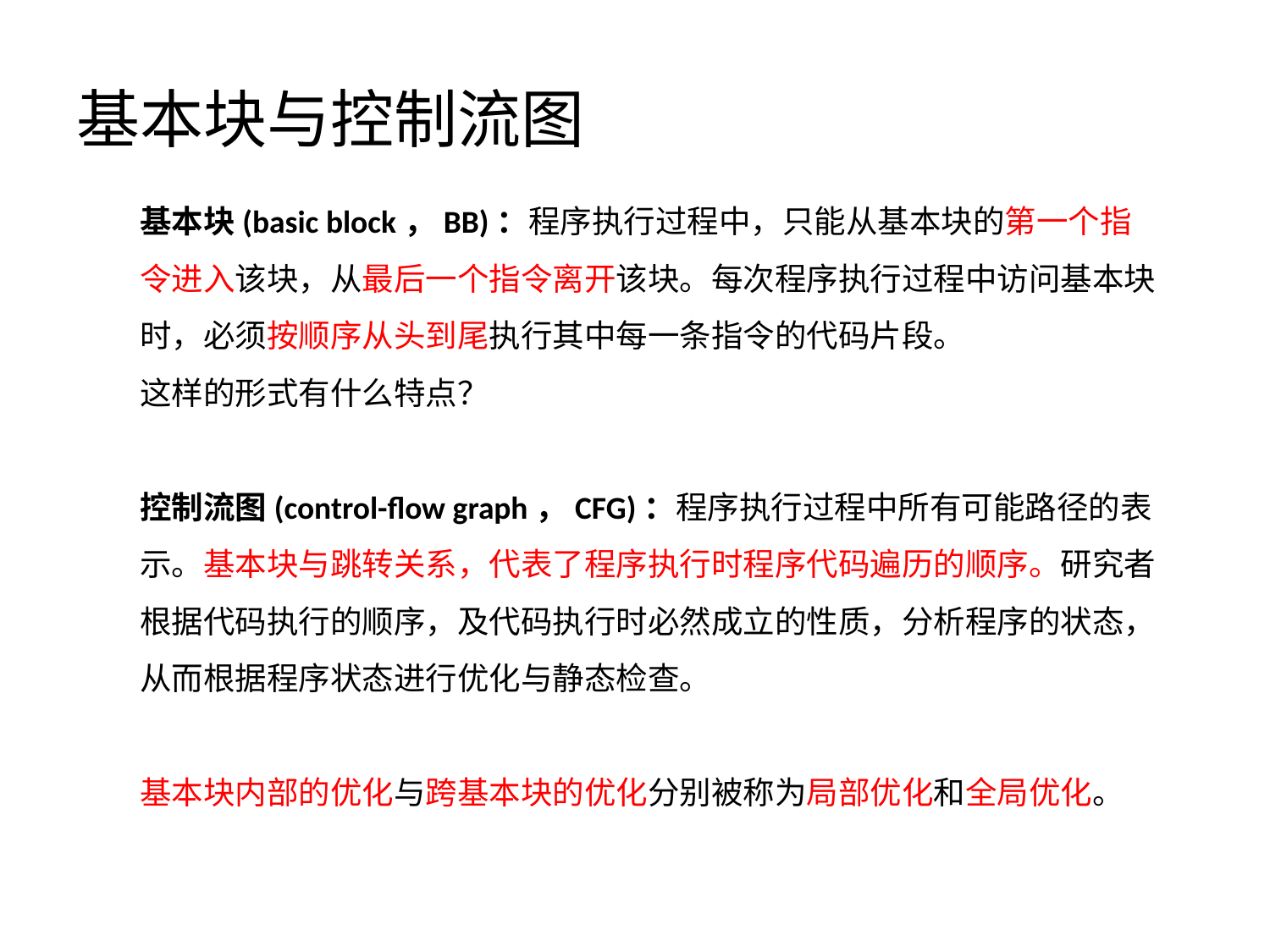

# 基本块与控制流图
基本块(basic block，BB)：程序执行过程中，只能从基本块的第一个指令进入该块，从最后一个指令离开该块。每次程序执行过程中访问基本块时，必须按顺序从头到尾执行其中每一条指令的代码片段。
这样的形式有什么特点？

控制流图(control-flow graph，CFG)：程序执行过程中所有可能路径的表示。基本块与跳转关系，代表了程序执行时程序代码遍历的顺序。研究者根据代码执行的顺序，及代码执行时必然成立的性质，分析程序的状态，从而根据程序状态进行优化与静态检查。

基本块内部的优化与跨基本块的优化分别被称为局部优化和全局优化。